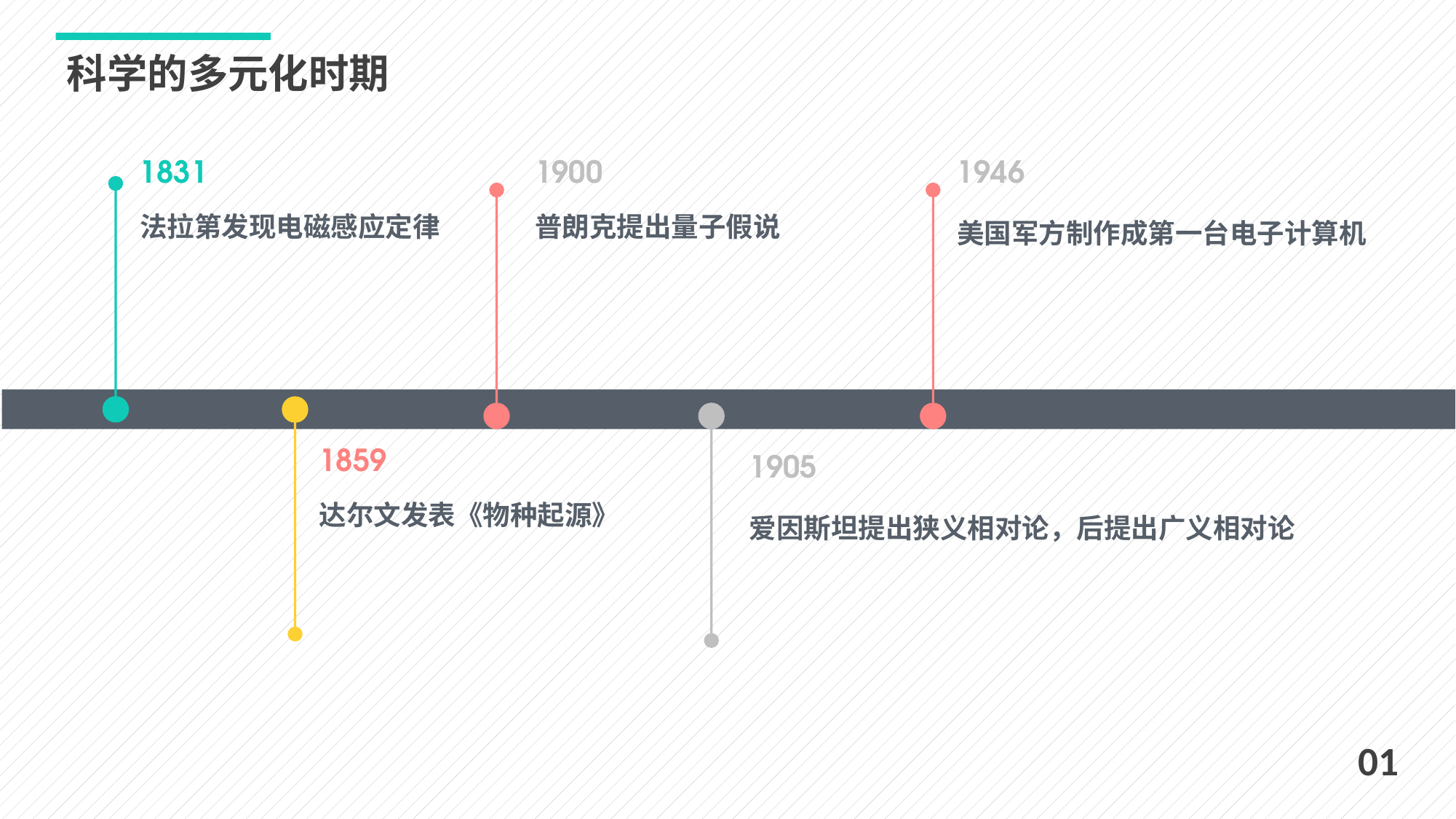

科学的多元化时期
1900
普朗克提出量子假说

1946
1831

法拉第发现电磁感应定律
美国军方制作成第一台电子计算机

1859
1905
达尔文发表《物种起源》
爱因斯坦提出狭义相对论，后提出广义相对论
01